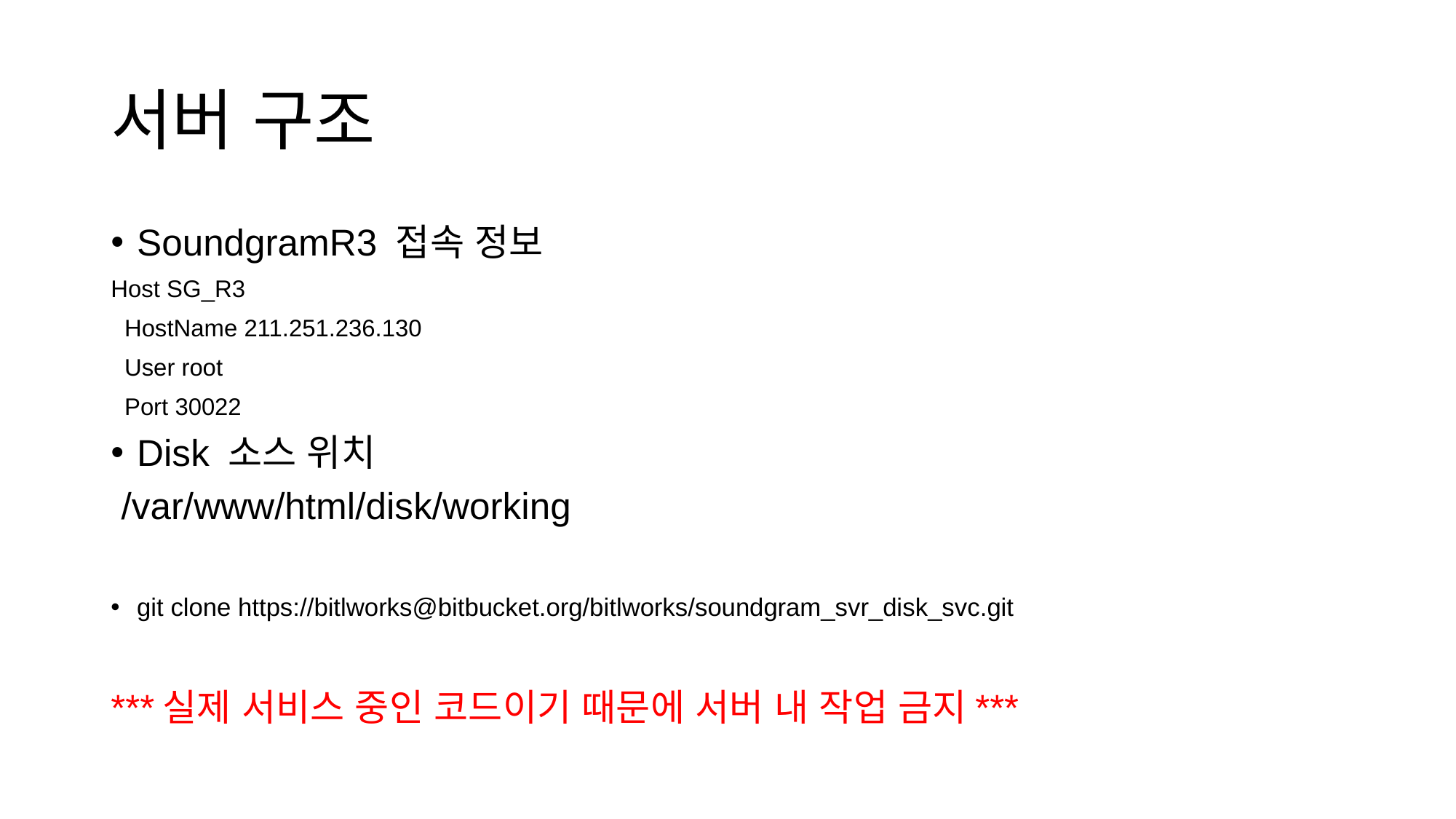

# 서버 구조
SoundgramR3 접속 정보
Host SG_R3
  HostName 211.251.236.130
  User root
  Port 30022
Disk 소스 위치
 /var/www/html/disk/working

git clone https://bitlworks@bitbucket.org/bitlworks/soundgram_svr_disk_svc.git

***실제 서비스 중인 코드이기 때문에 서버 내 작업 금지***